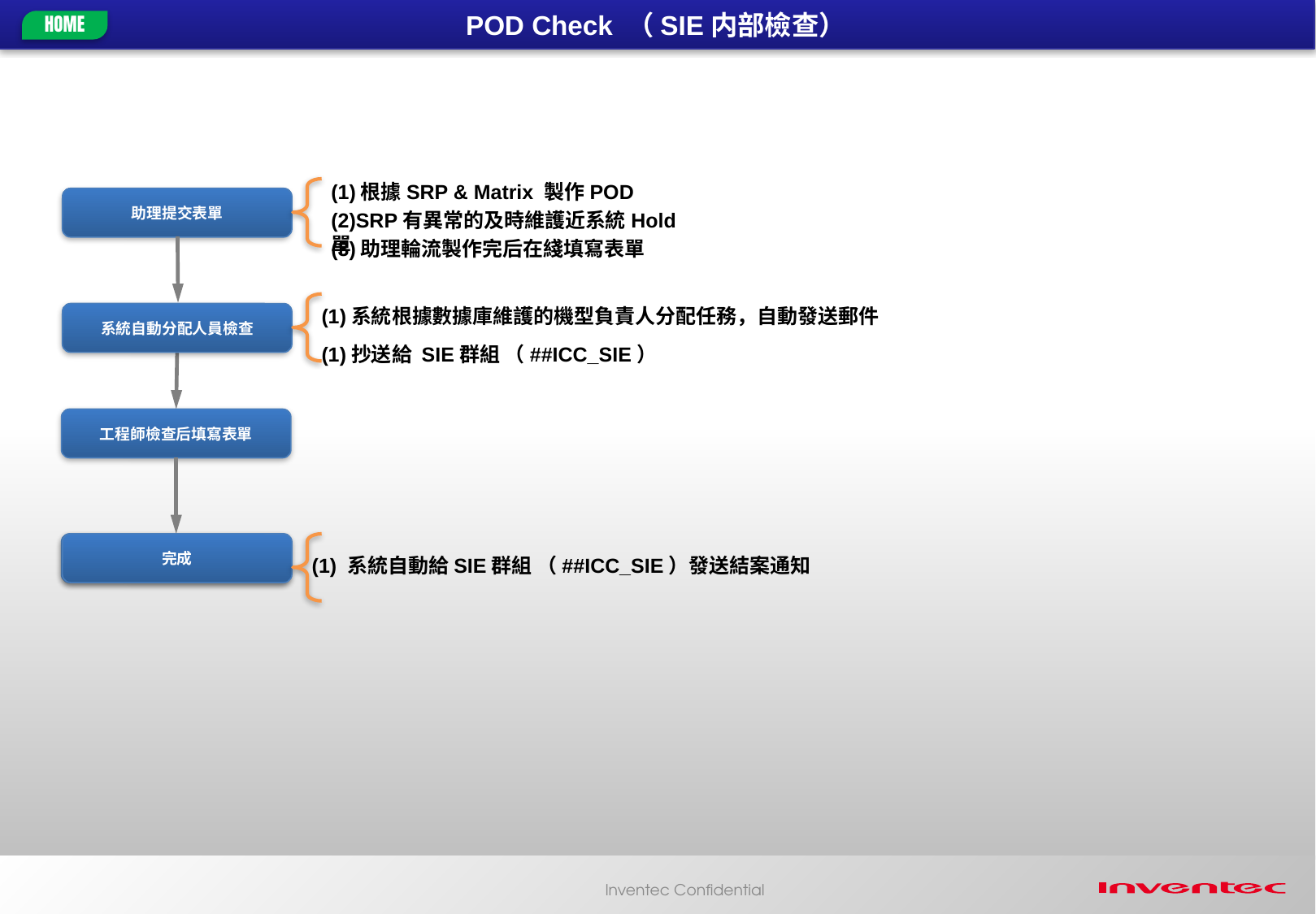

# POD Check （SIE内部檢查）

(1)根據SRP & Matrix 製作POD
助理提交表單
(2)SRP有異常的及時維護近系統Hold單
(3)助理輪流製作完后在綫填寫表單

系統自動分配人員檢查
(1)系統根據數據庫維護的機型負責人分配任務，自動發送郵件
(1)抄送給 SIE群組 （##ICC_SIE）
工程師檢查后填寫表單
SIE执行
完成

(1) 系統自動給SIE群組 （##ICC_SIE）發送結案通知